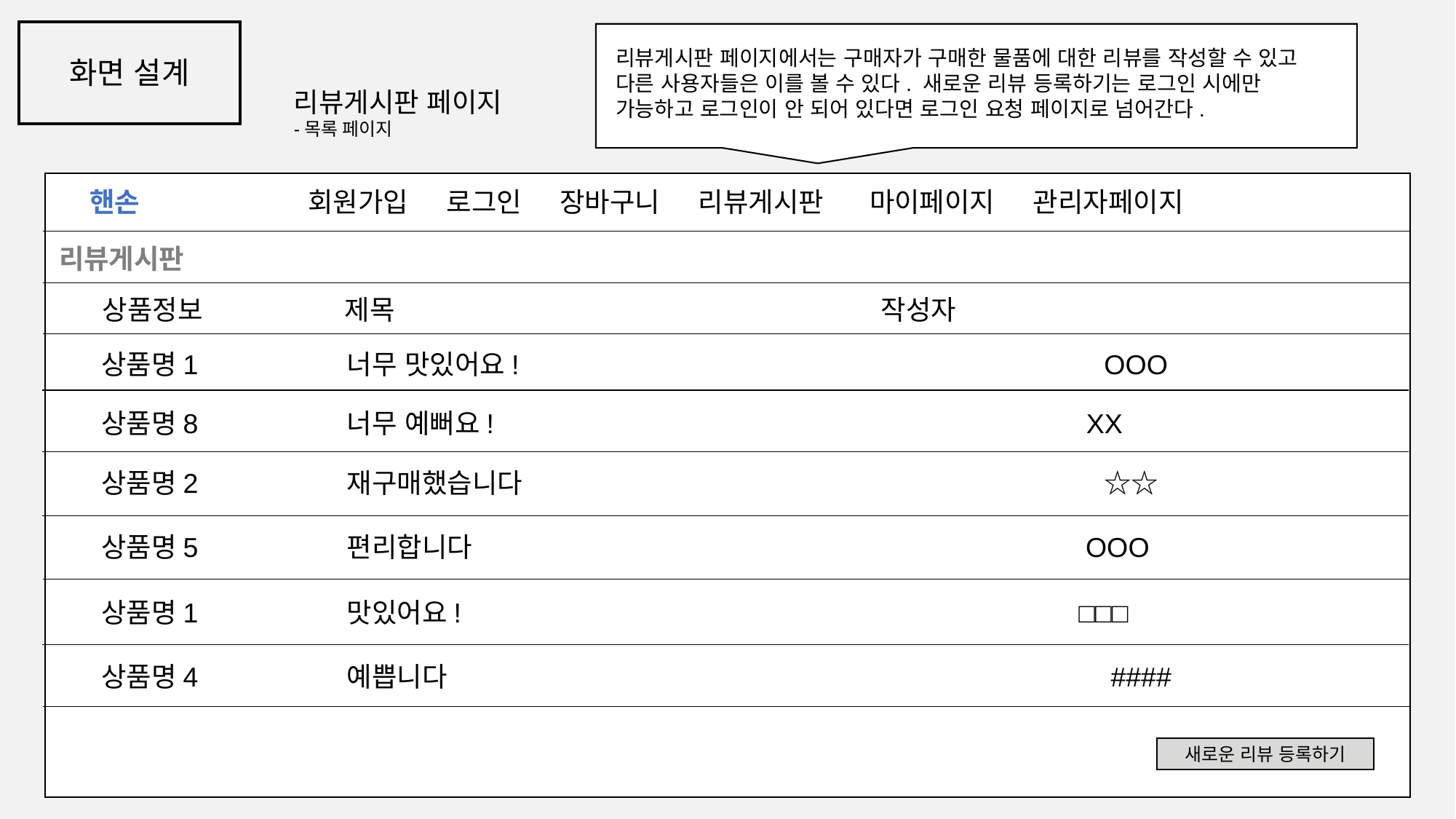

화면 설계

리뷰게시판 페이지에서는 구매자가 구매한 물품에 대한 리뷰를 작성할 수 있고 다른 사용자들은 이를 볼 수 있다. 새로운 리뷰 등록하기는 로그인 시에만 가능하고 로그인이 안 되어 있다면 로그인 요청 페이지로 넘어간다.
리뷰게시판 페이지
-목록 페이지

핸손                      회원가입     로그인     장바구니     리뷰게시판      마이페이지     관리자페이지
리뷰게시판
   상품정보 	       제목	                                                               작성자
   상품명1	      너무 맛있어요!					      OOO
   상품명8	      너무 예뻐요!					                  XX
   상품명2	      재구매했습니다					      ☆☆
   상품명5	      편리합니다					                 OOO
   상품명1	      맛있어요!					                 □□□
   상품명4	      예쁩니다					      	      ####
새로운 리뷰 등록하기